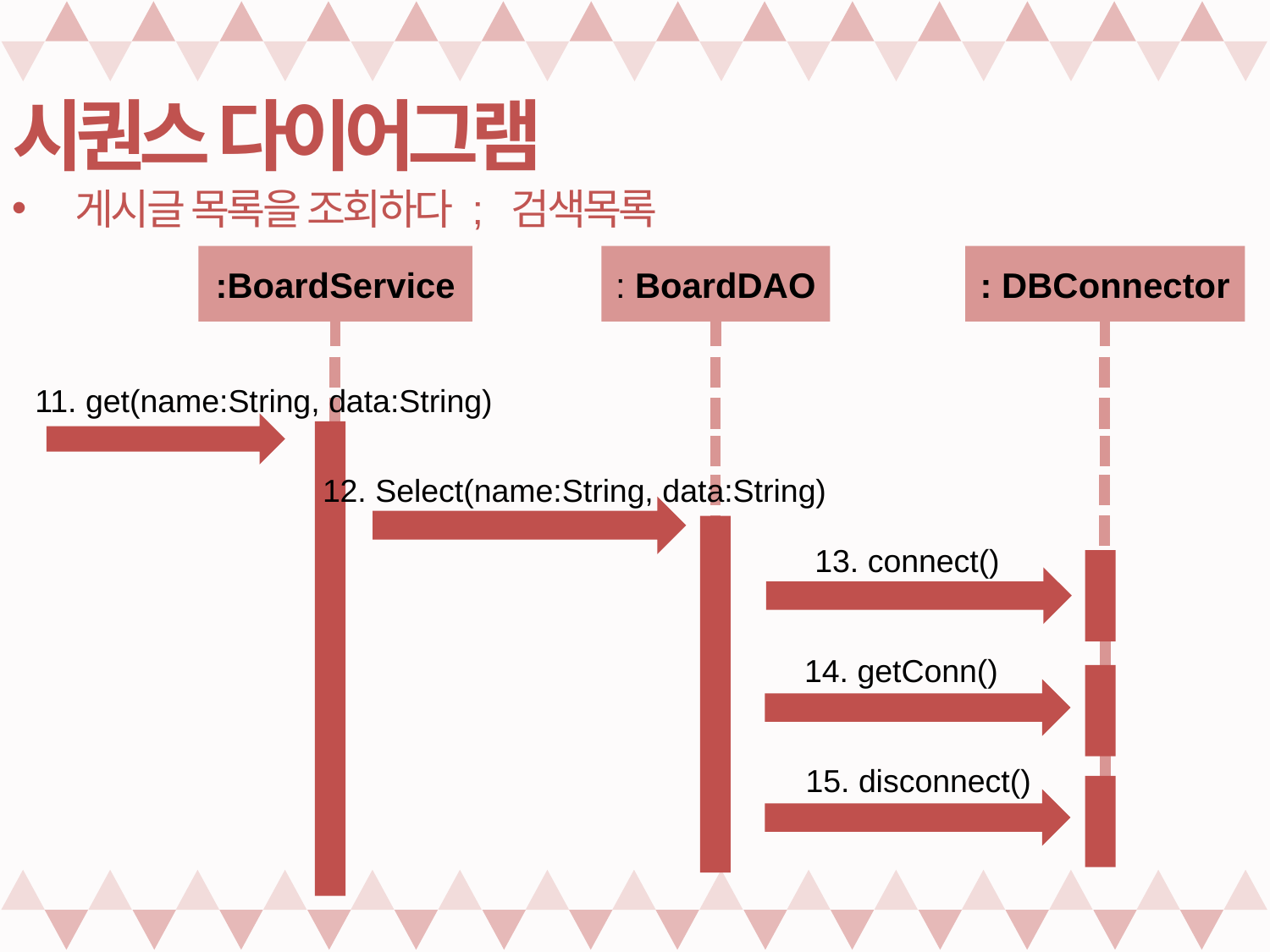

시퀀스 다이어그램
게시글 목록을 조회하다 ;  검색목록
: DBConnector
: BoardDAO
:BoardService
11. get(name:String, data:String)

12. Select(name:String, data:String)

13. connect()

14. getConn()

15. disconnect()